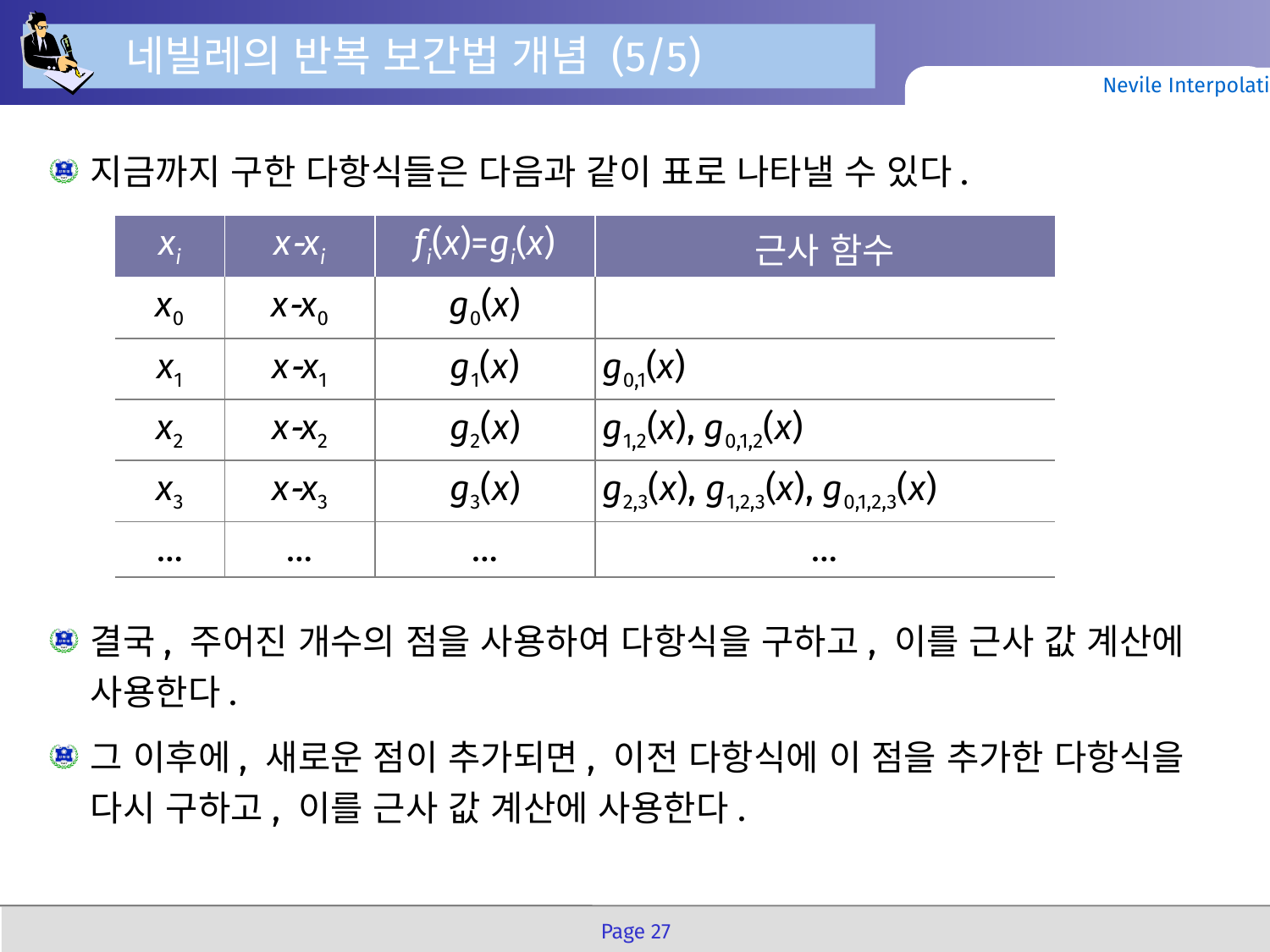

네빌레의 반복 보간법 개념 (5/5)
Nevile Interpolation
지금까지 구한 다항식들은 다음과 같이 표로 나타낼 수 있다.
| xi | x−xi | fi(x)=gi(x) | 근사 함수 |
| --- | --- | --- | --- |
| x0 | x−x0 | g0(x) |  |
| x1 | x−x1 | g1(x) | g0,1(x) |
| x2 | x−x2 | g2(x) | g1,2(x), g0,1,2(x) |
| x3 | x−x3 | g3(x) | g2,3(x), g1,2,3(x), g0,1,2,3(x) |
| … | … | … | … |
결국, 주어진 개수의 점을 사용하여 다항식을 구하고, 이를 근사 값 계산에 사용한다.
그 이후에, 새로운 점이 추가되면, 이전 다항식에 이 점을 추가한 다항식을 다시 구하고, 이를 근사 값 계산에 사용한다.
Page 27